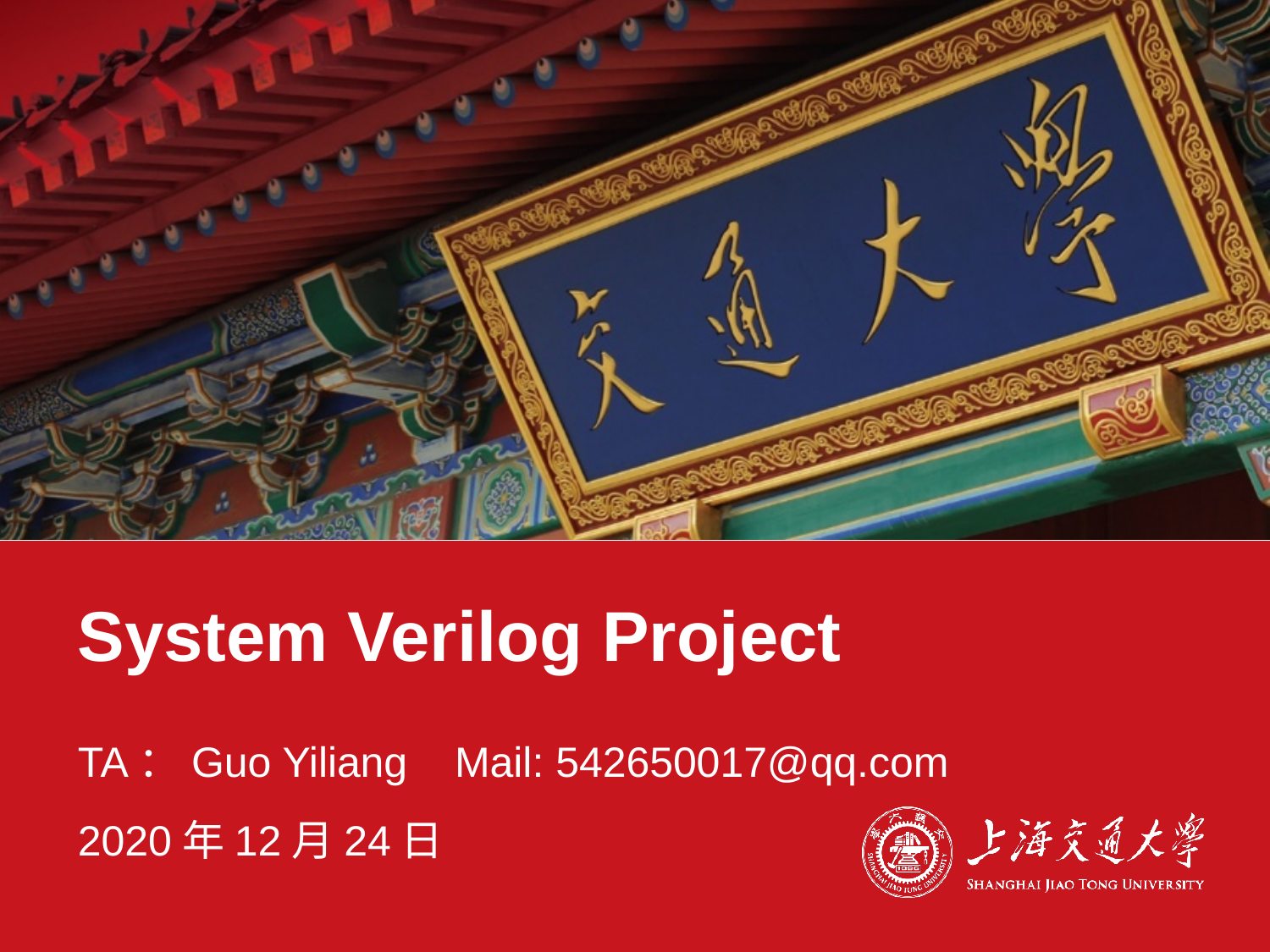

# System Verilog Project
TA：Guo Yiliang    Mail: 542650017@qq.com
2020年12月24日